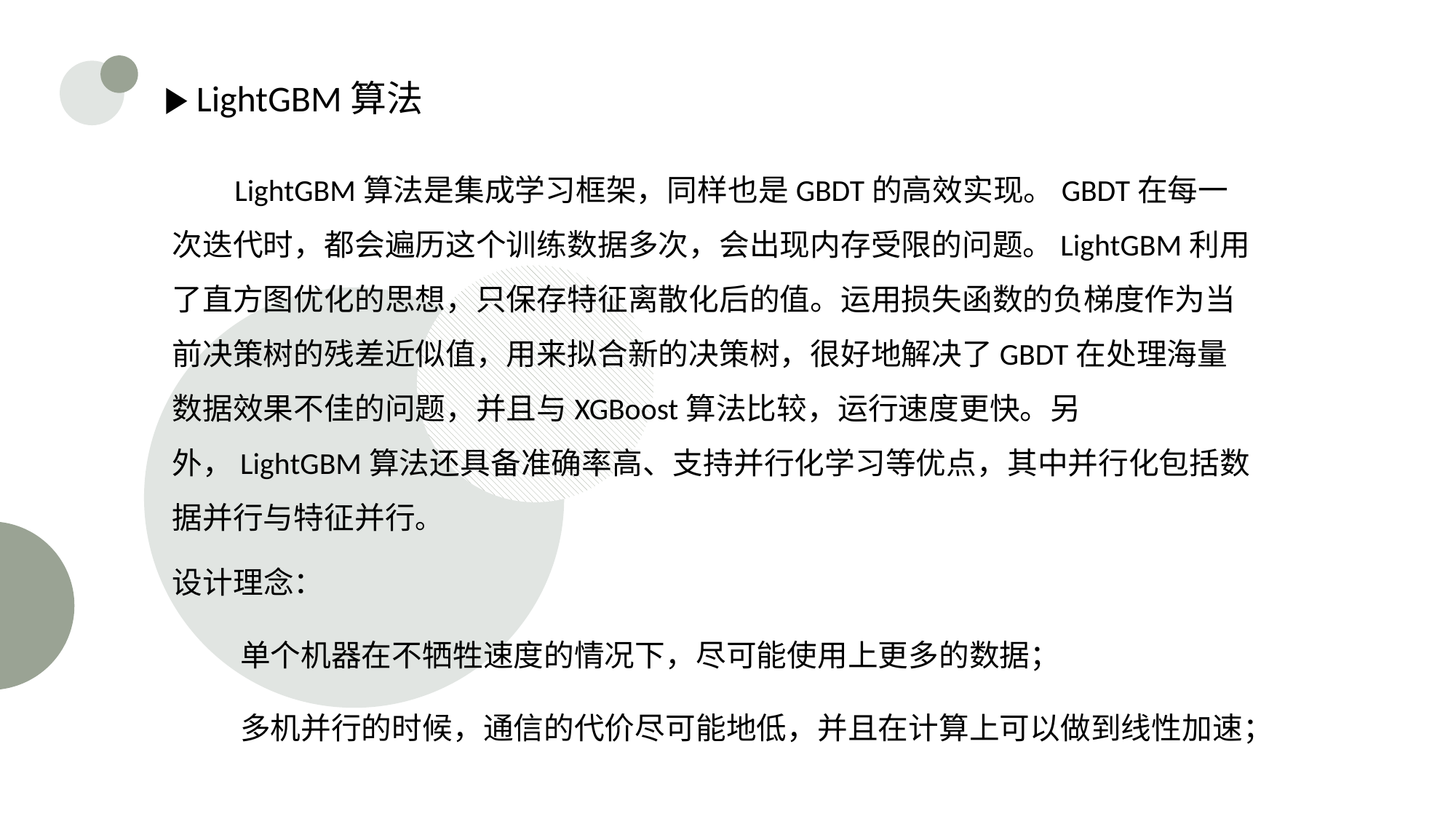

▶ LightGBM算法
         LightGBM算法是集成学习框架，同样也是GBDT的高效实现。GBDT在每一次迭代时，都会遍历这个训练数据多次，会出现内存受限的问题。LightGBM利用了直方图优化的思想，只保存特征离散化后的值。运用损失函数的负梯度作为当前决策树的残差近似值，用来拟合新的决策树，很好地解决了GBDT在处理海量数据效果不佳的问题，并且与XGBoost算法比较，运行速度更快。另外，LightGBM算法还具备准确率高、支持并行化学习等优点，其中并行化包括数据并行与特征并行。

设计理念：
         单个机器在不牺牲速度的情况下，尽可能使用上更多的数据；
         多机并行的时候，通信的代价尽可能地低，并且在计算上可以做到线性加速；